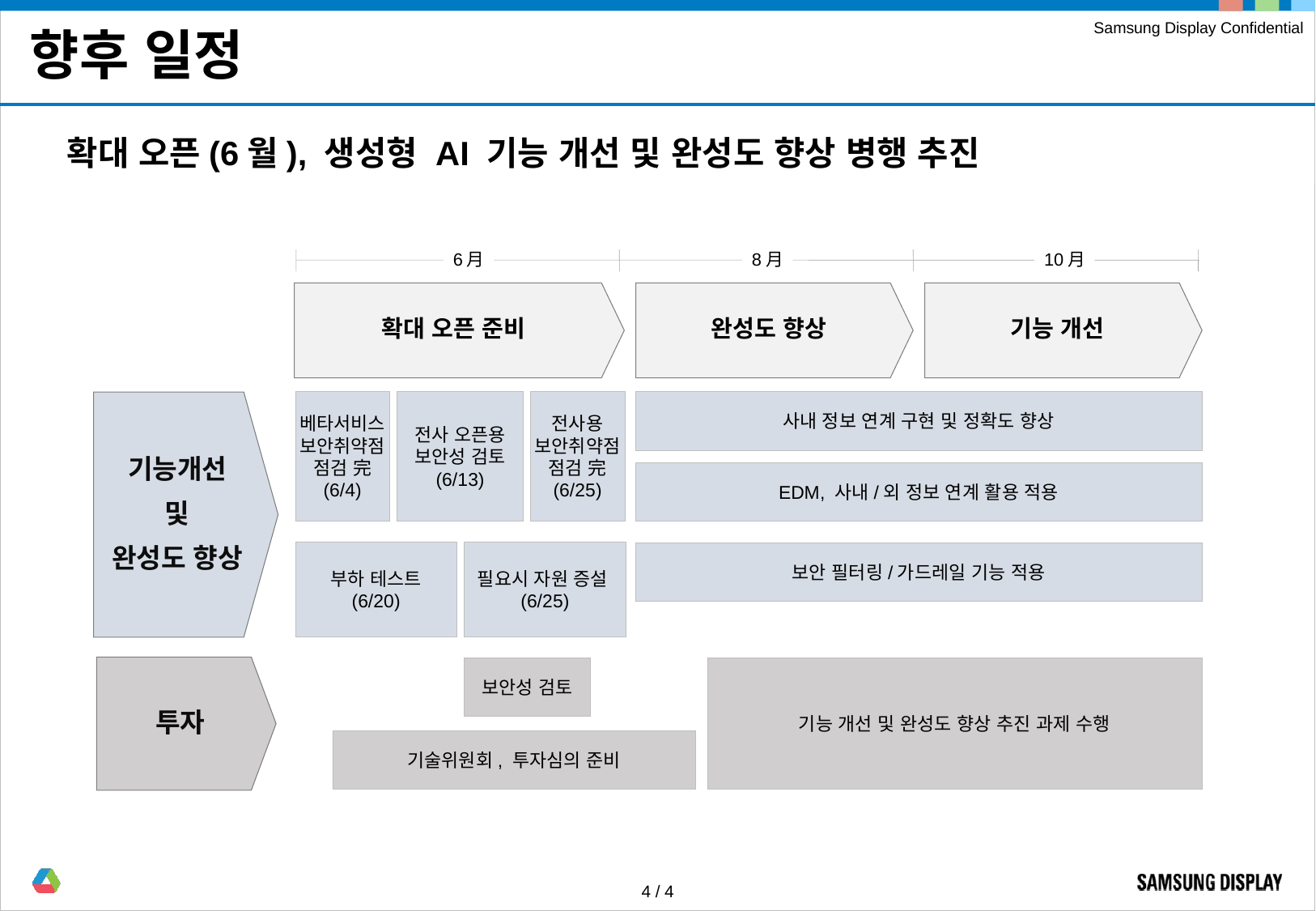

# 향후 일정
확대 오픈(6월), 생성형 AI 기능 개선 및 완성도 향상 병행 추진

6月
8月
10月

확대 오픈 준비
완성도 향상
기능 개선
사내 정보 연계 구현 및 정확도 향상
베타서비스
보안취약점
점검 完
(6/4)
전사 오픈용
보안성 검토
(6/13)
전사용
보안취약점
점검 完
(6/25)
기능개선
및
완성도 향상
EDM, 사내/외 정보 연계 활용 적용
부하 테스트
(6/20)
필요시 자원 증설(6/25)
보안 필터링/가드레일 기능 적용
투자
보안성 검토
기능 개선 및 완성도 향상 추진 과제 수행
기술위원회, 투자심의 준비
4 / 4